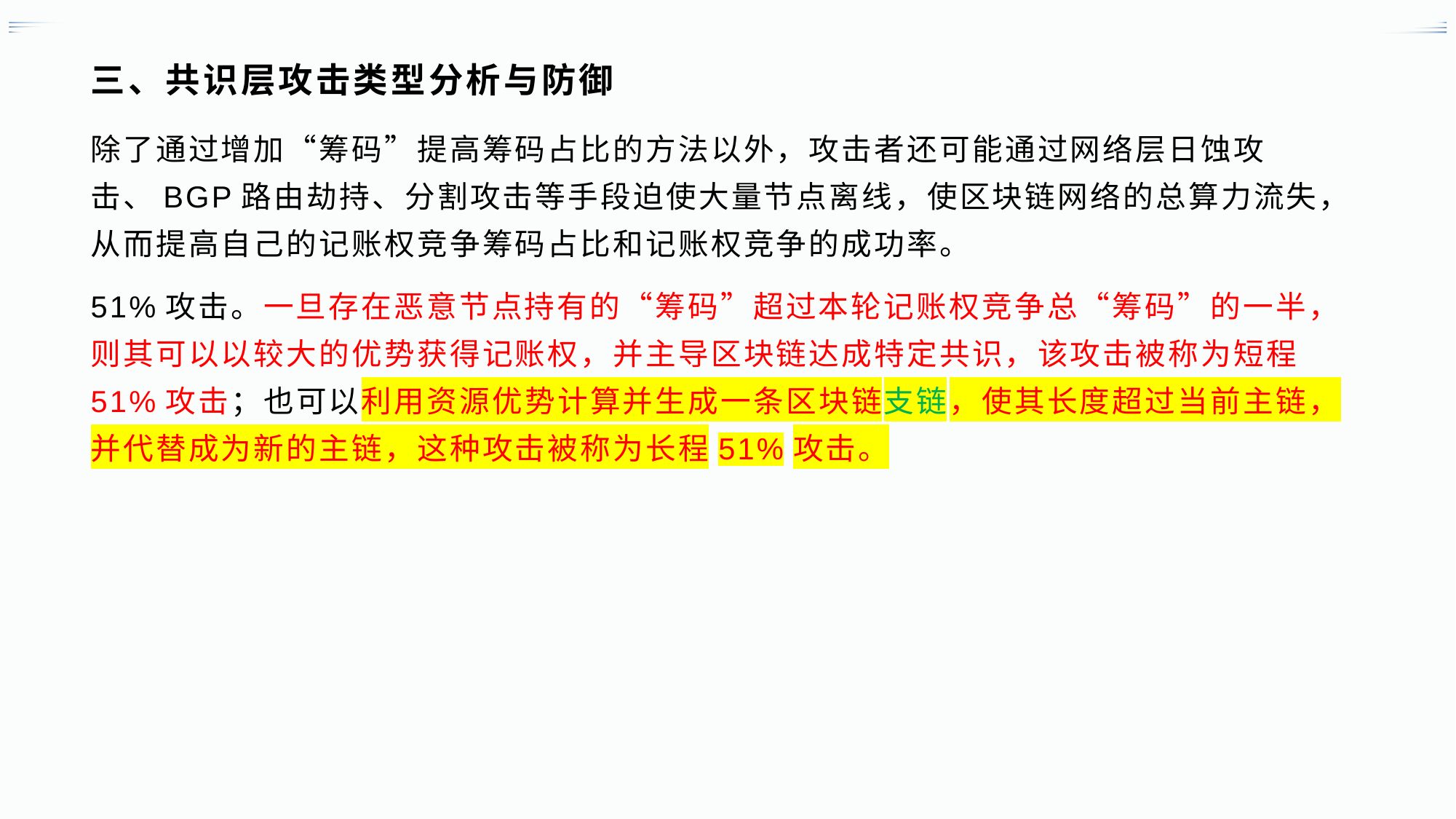

# 三、共识层攻击类型分析与防御
除了通过增加“筹码”提高筹码占比的方法以外，攻击者还可能通过网络层日蚀攻击、BGP路由劫持、分割攻击等手段迫使大量节点离线，使区块链网络的总算力流失，从而提高自己的记账权竞争筹码占比和记账权竞争的成功率。
51%攻击。一旦存在恶意节点持有的“筹码”超过本轮记账权竞争总“筹码”的一半，则其可以以较大的优势获得记账权，并主导区块链达成特定共识，该攻击被称为短程51%攻击；也可以利用资源优势计算并生成一条区块链支链，使其长度超过当前主链，并代替成为新的主链，这种攻击被称为长程51%攻击。